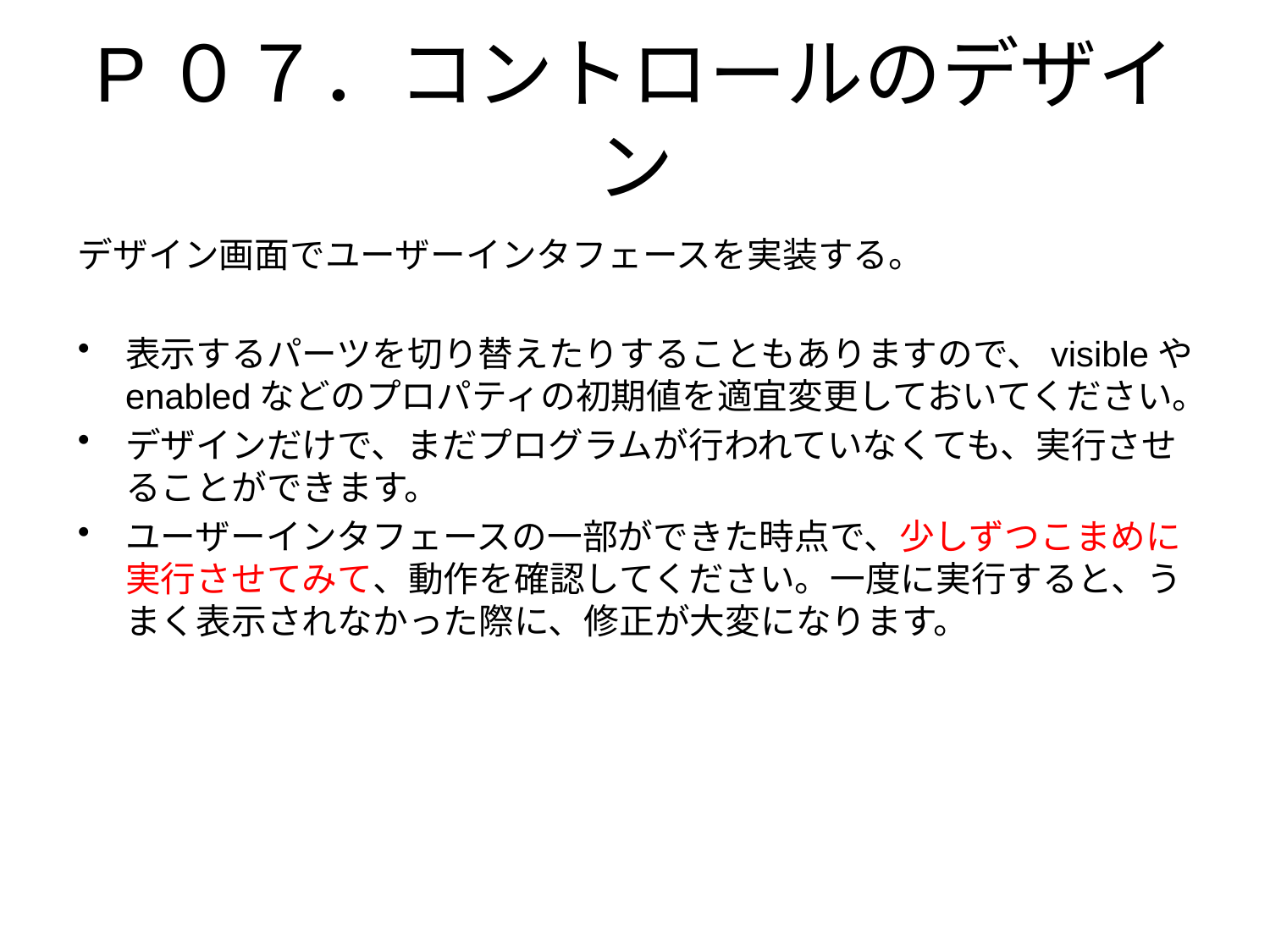

# P０７．コントロールのデザイン
デザイン画面でユーザーインタフェースを実装する。

表示するパーツを切り替えたりすることもありますので、visibleやenabledなどのプロパティの初期値を適宜変更しておいてください。
デザインだけで、まだプログラムが行われていなくても、実行させることができます。
ユーザーインタフェースの一部ができた時点で、少しずつこまめに実行させてみて、動作を確認してください。一度に実行すると、うまく表示されなかった際に、修正が大変になります。